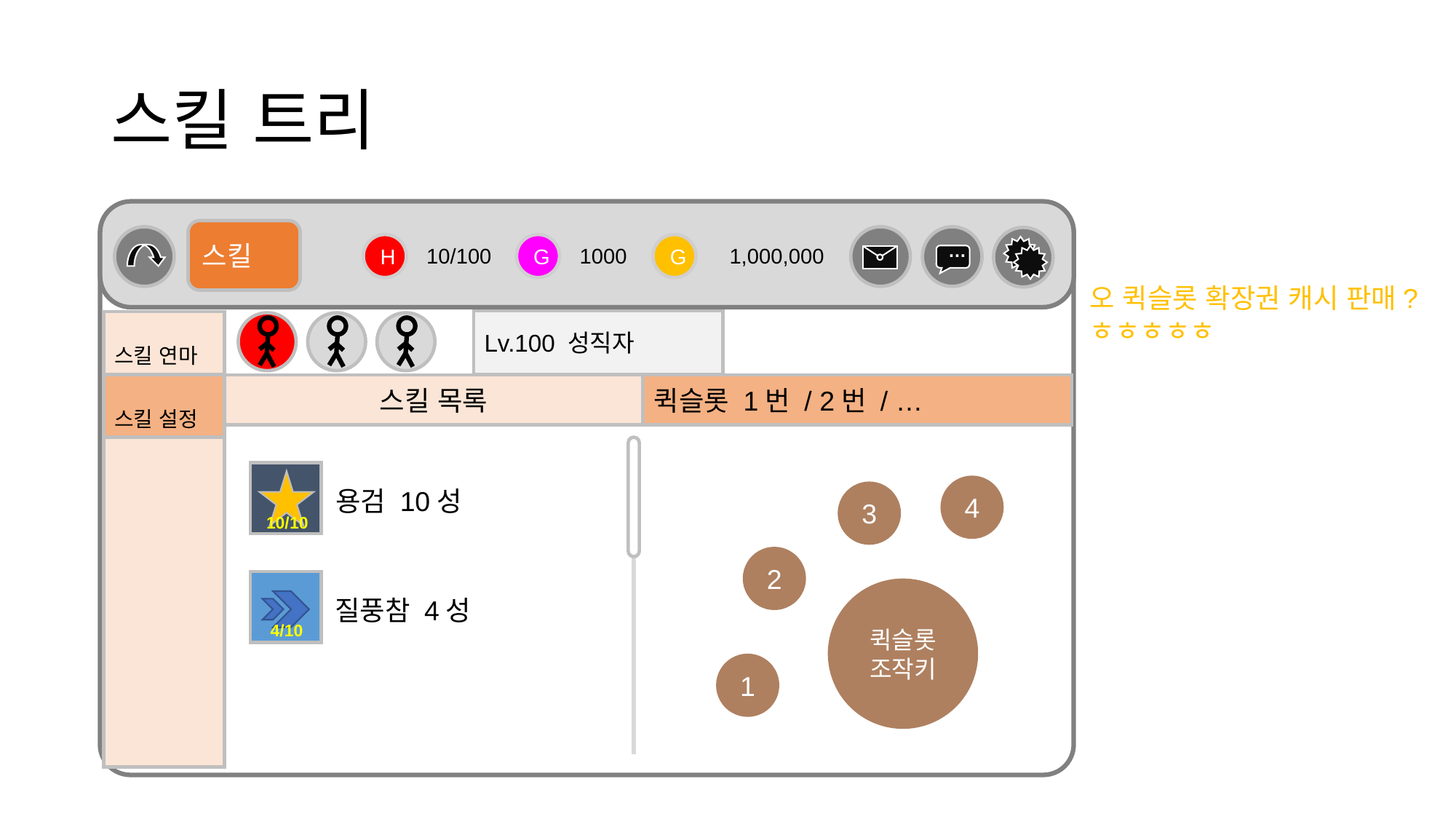

# 스킬 트리

스킬
c
…
m

s

H
10/100
G
1000
G
1,000,000

오 퀵슬롯 확장권 캐시 판매?ㅎㅎㅎㅎㅎ
Lv.100 성직자
스킬 연마
스킬 설정

퀵슬롯 1번 / 2번 / …
스킬 목록

10/10
4
3
2
퀵슬롯
조작키
1
용검 10성

4/10
질풍참 4성